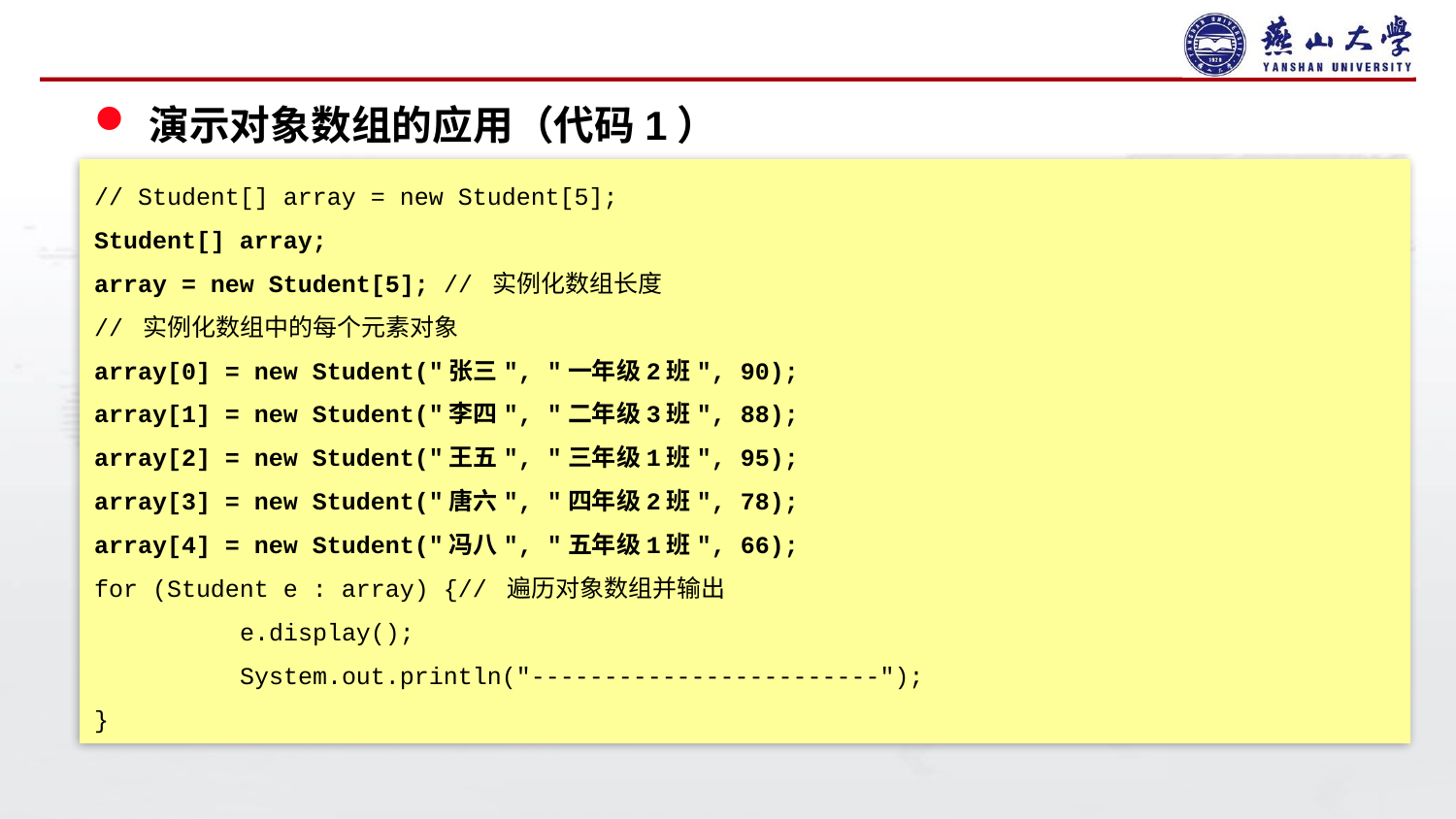

#
演示对象数组的应用（代码1）
// Student[] array = new Student[5];
Student[] array;
array = new Student[5]; // 实例化数组长度
// 实例化数组中的每个元素对象
array[0] = new Student("张三", "一年级2班", 90);
array[1] = new Student("李四", "二年级3班", 88);
array[2] = new Student("王五", "三年级1班", 95);
array[3] = new Student("唐六", "四年级2班", 78);
array[4] = new Student("冯八", "五年级1班", 66);
for (Student e : array) {// 遍历对象数组并输出
	e.display();
	System.out.println("------------------------");
}